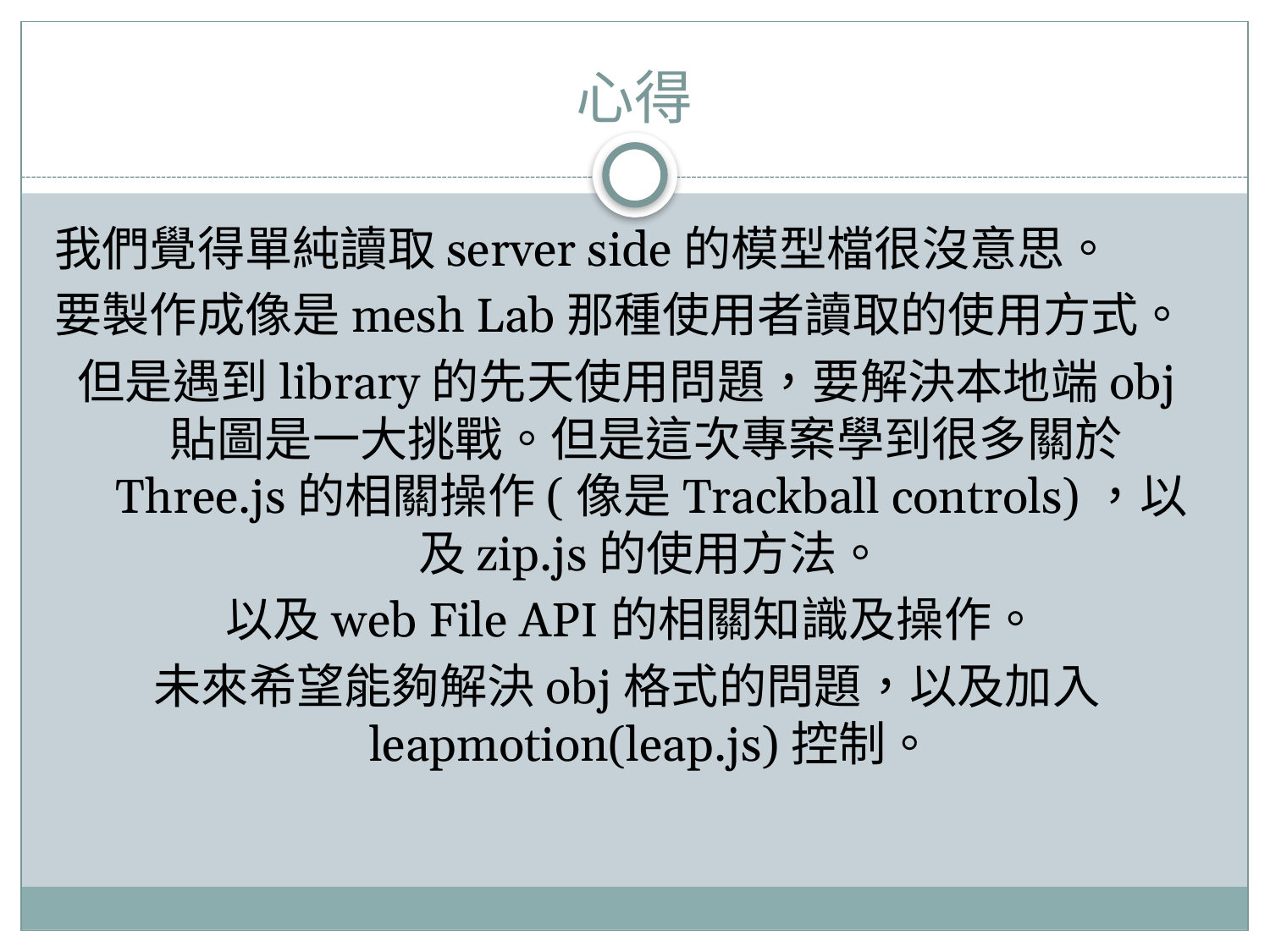

# 心得
我們覺得單純讀取server side的模型檔很沒意思。
要製作成像是mesh Lab那種使用者讀取的使用方式。
但是遇到library的先天使用問題，要解決本地端obj貼圖是一大挑戰。但是這次專案學到很多關於Three.js的相關操作(像是Trackball controls)，以及zip.js的使用方法。
以及web File API的相關知識及操作。
未來希望能夠解決obj格式的問題，以及加入leapmotion(leap.js)控制。